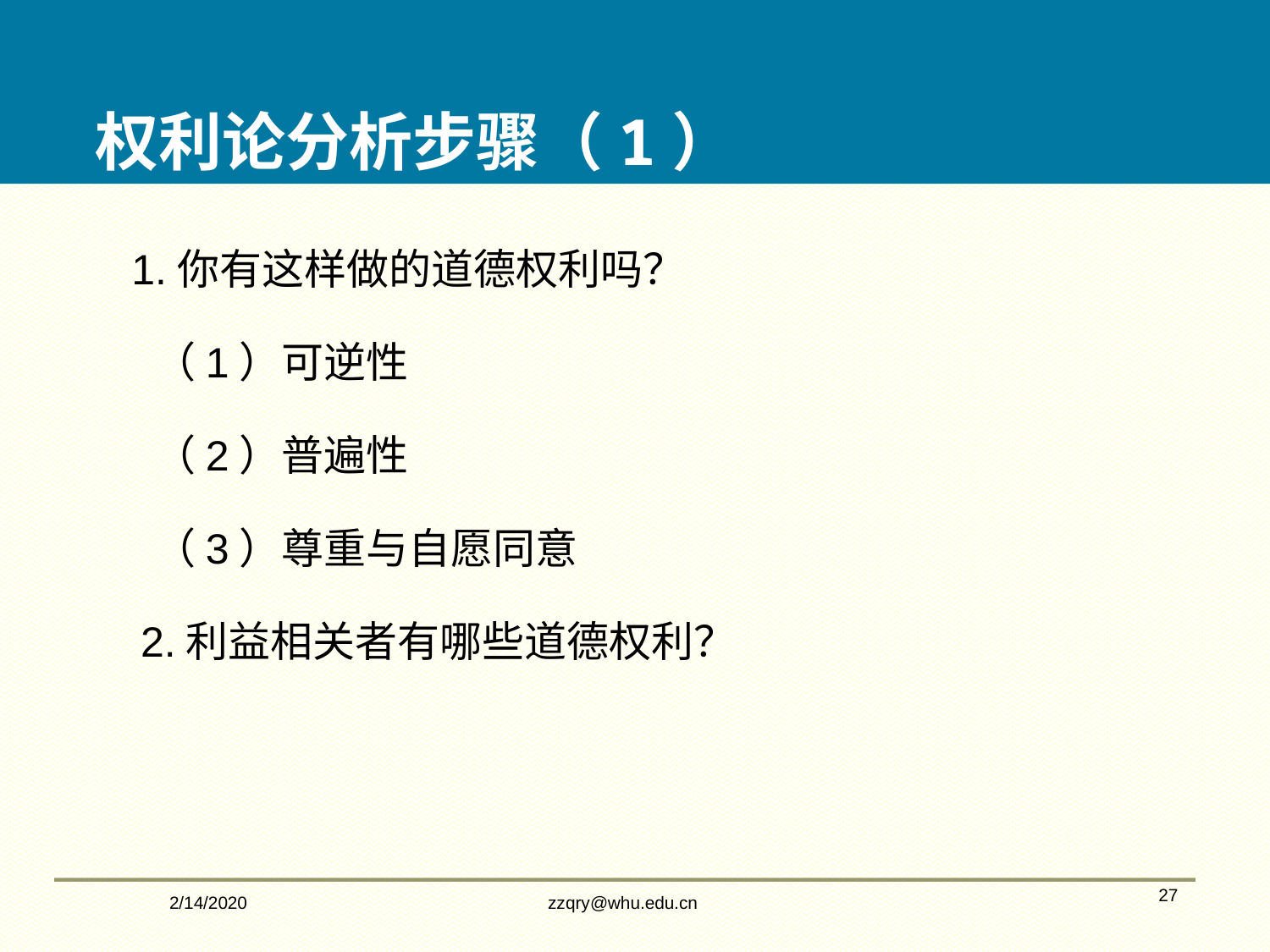

权利论分析步骤（1）
   1.你有这样做的道德权利吗？
    （1）可逆性
    （2）普遍性
    （3）尊重与自愿同意
   2.利益相关者有哪些道德权利？
2/14/2020
zzqry@whu.edu.cn
27